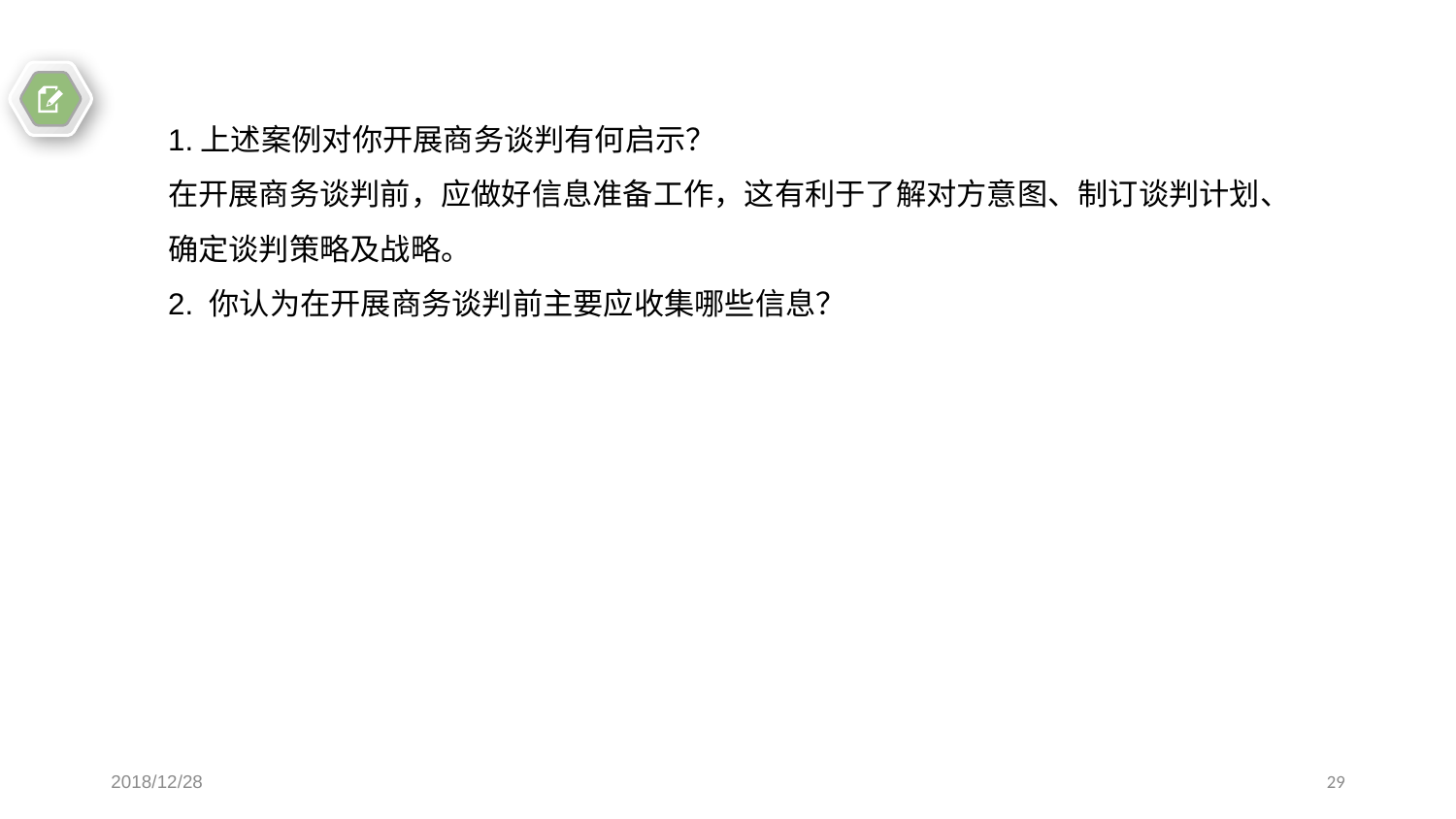

1.上述案例对你开展商务谈判有何启示？
在开展商务谈判前，应做好信息准备工作，这有利于了解对方意图、制订谈判计划、确定谈判策略及战略。
2. 你认为在开展商务谈判前主要应收集哪些信息？

2018/12/28
29